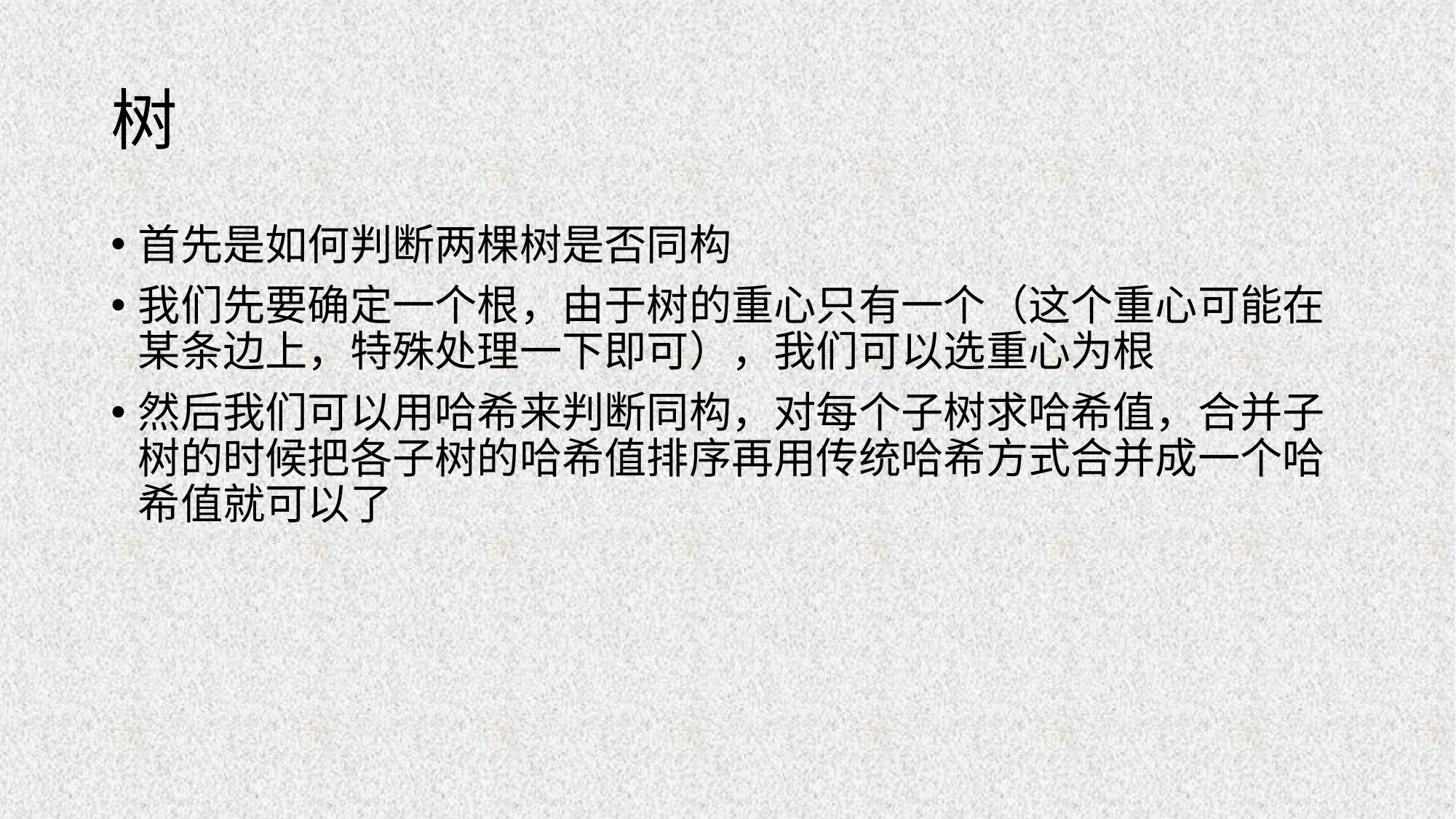

# 树
首先是如何判断两棵树是否同构
我们先要确定一个根，由于树的重心只有一个（这个重心可能在某条边上，特殊处理一下即可），我们可以选重心为根
然后我们可以用哈希来判断同构，对每个子树求哈希值，合并子树的时候把各子树的哈希值排序再用传统哈希方式合并成一个哈希值就可以了